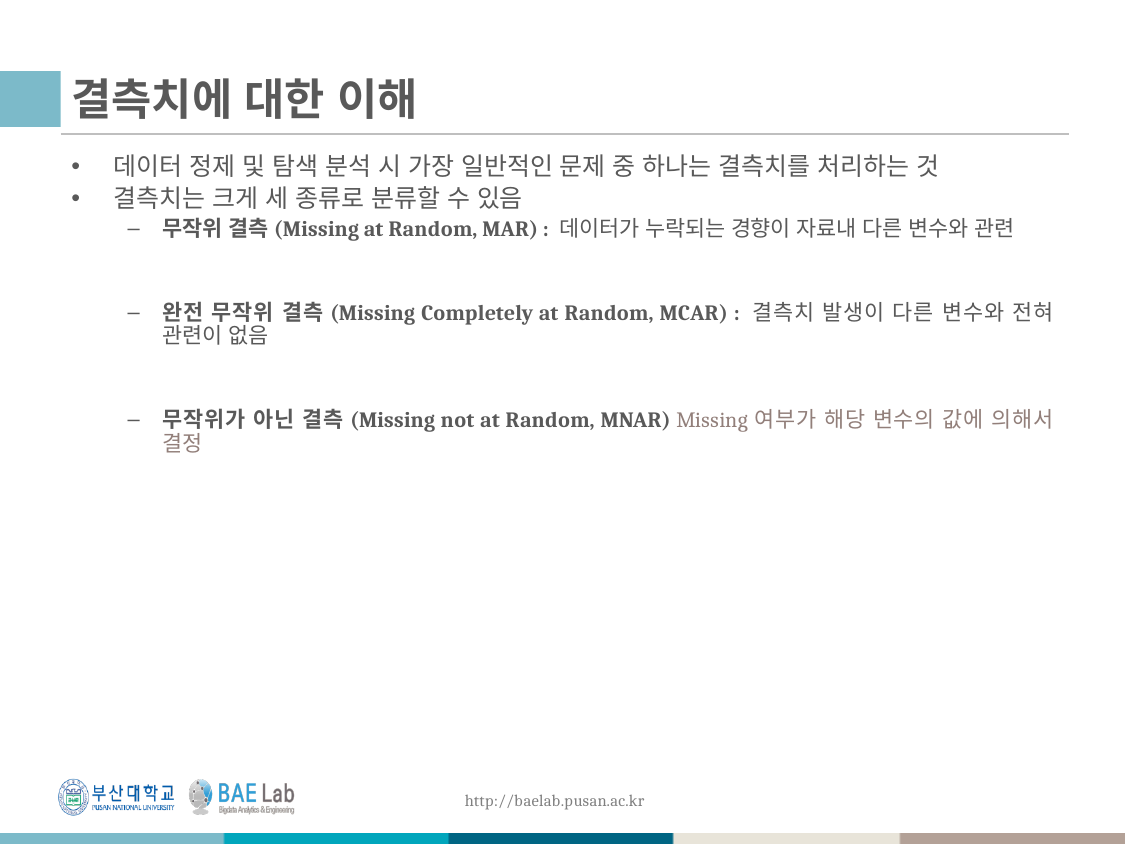

# 결측치에 대한 이해
데이터 정제 및 탐색 분석 시 가장 일반적인 문제 중 하나는 결측치를 처리하는 것
결측치는 크게 세 종류로 분류할 수 있음
무작위 결측(Missing at Random, MAR) : 데이터가 누락되는 경향이 자료내 다른 변수와 관련

완전 무작위 결측(Missing Completely at Random, MCAR) : 결측치 발생이 다른 변수와 전혀 관련이 없음

무작위가 아닌 결측(Missing not at Random, MNAR) Missing여부가 해당 변수의 값에 의해서 결정